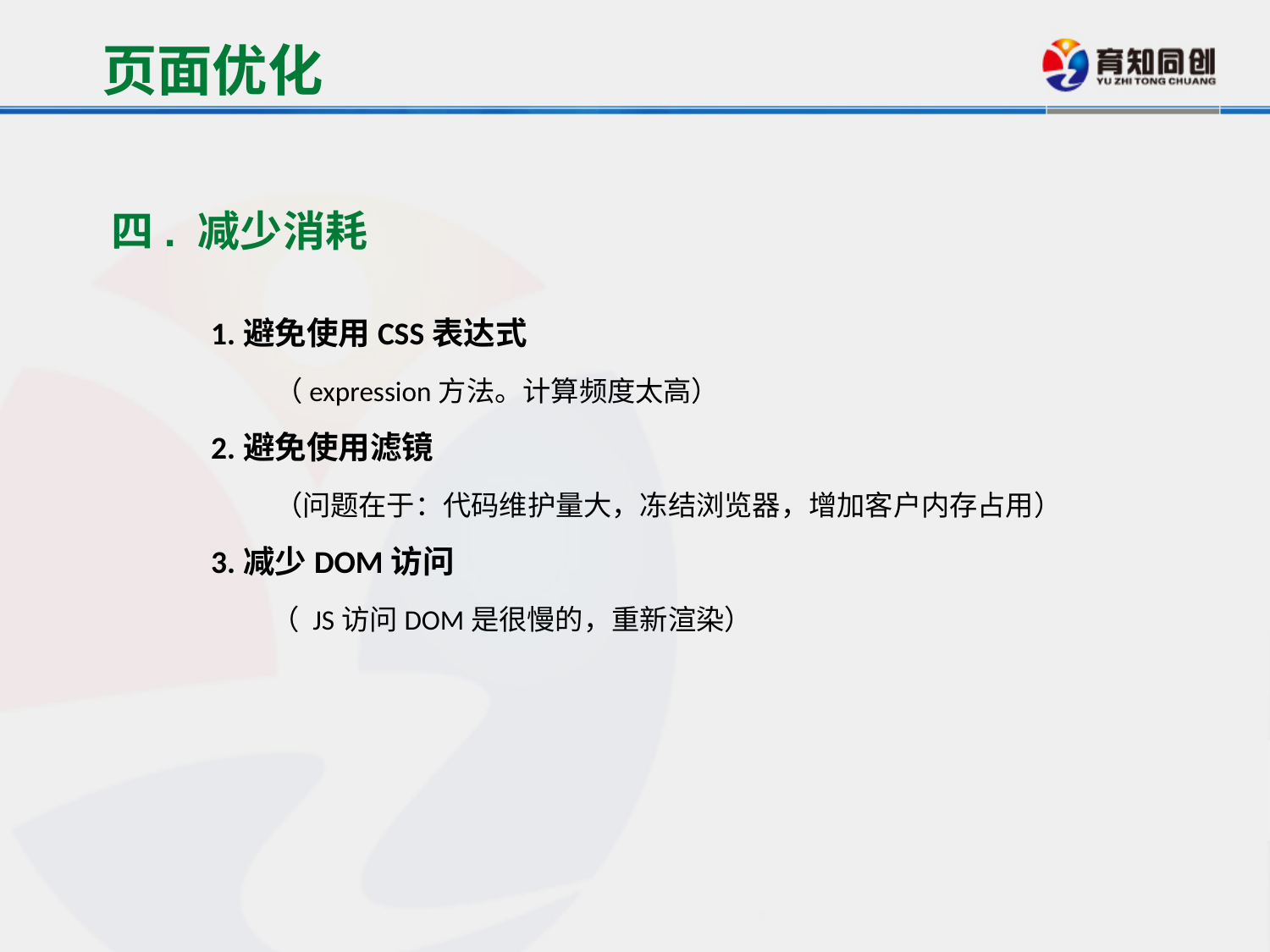

页面优化

四. 减少消耗
1.避免使用CSS表达式
　　（expression方法。计算频度太高）
2.避免使用滤镜
　　（问题在于：代码维护量大，冻结浏览器，增加客户内存占用）
3.减少DOM访问
　    （ JS访问DOM是很慢的，重新渲染）